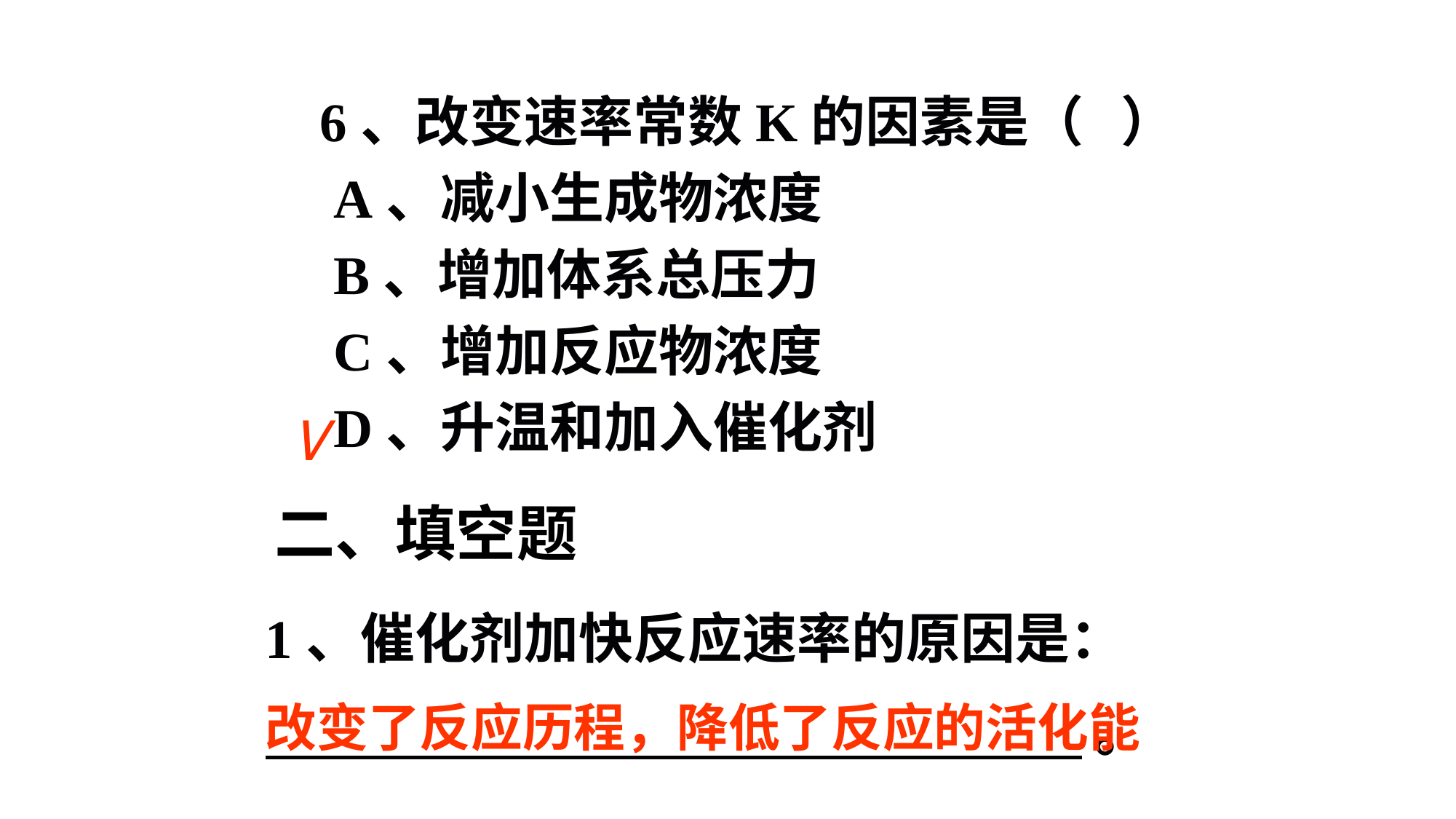

6、改变速率常数K的因素是（   ）
 A、减小生成物浓度
 B、增加体系总压力
 C、增加反应物浓度
 D、升温和加入催化剂
V
二、填空题
1、催化剂加快反应速率的原因是：
                                                                  。
改变了反应历程，降低了反应的活化能
45